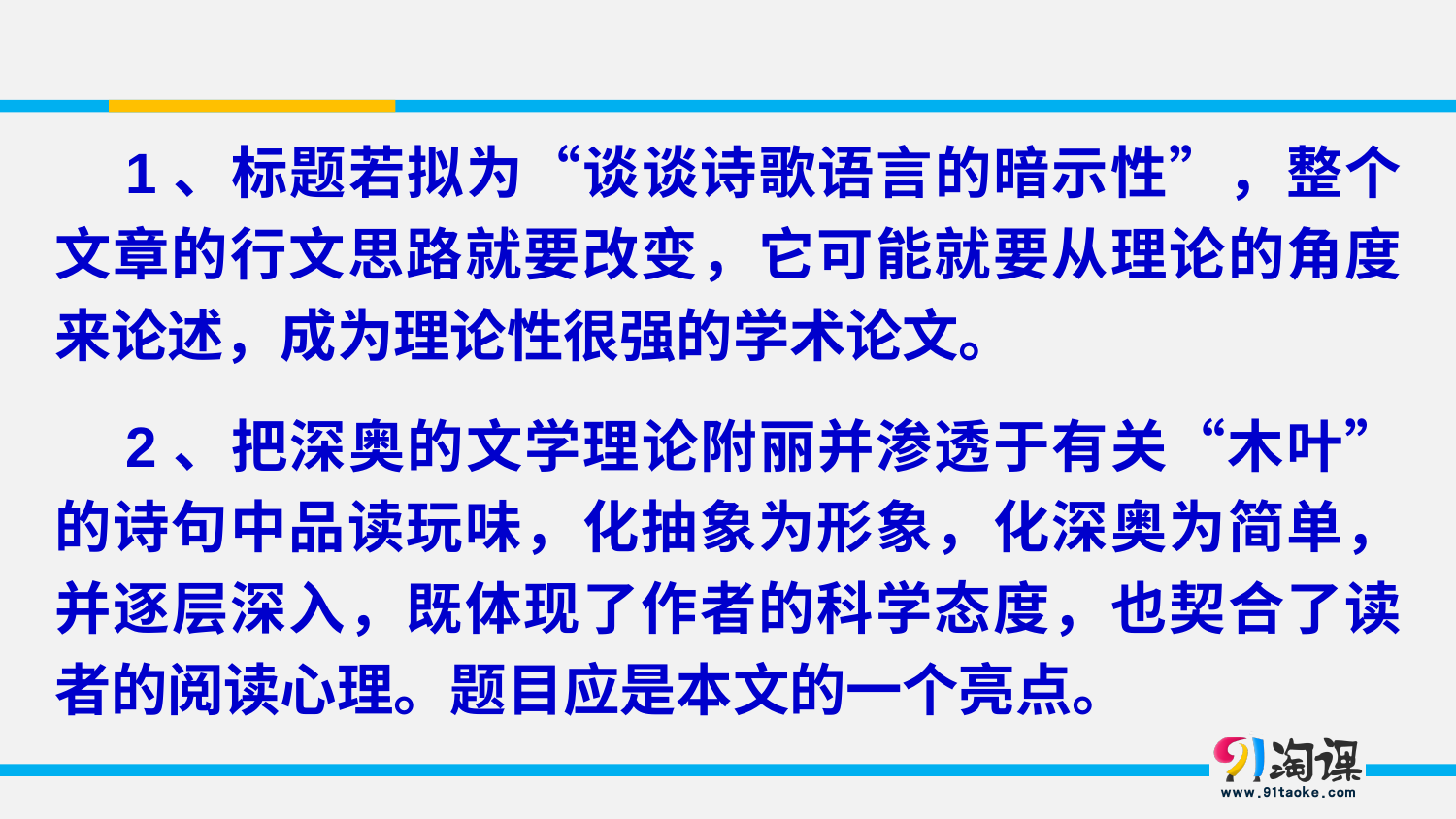

1、标题若拟为“谈谈诗歌语言的暗示性”，整个文章的行文思路就要改变，它可能就要从理论的角度来论述，成为理论性很强的学术论文。
    2、把深奥的文学理论附丽并渗透于有关“木叶”的诗句中品读玩味，化抽象为形象，化深奥为简单，并逐层深入，既体现了作者的科学态度，也契合了读者的阅读心理。题目应是本文的一个亮点。